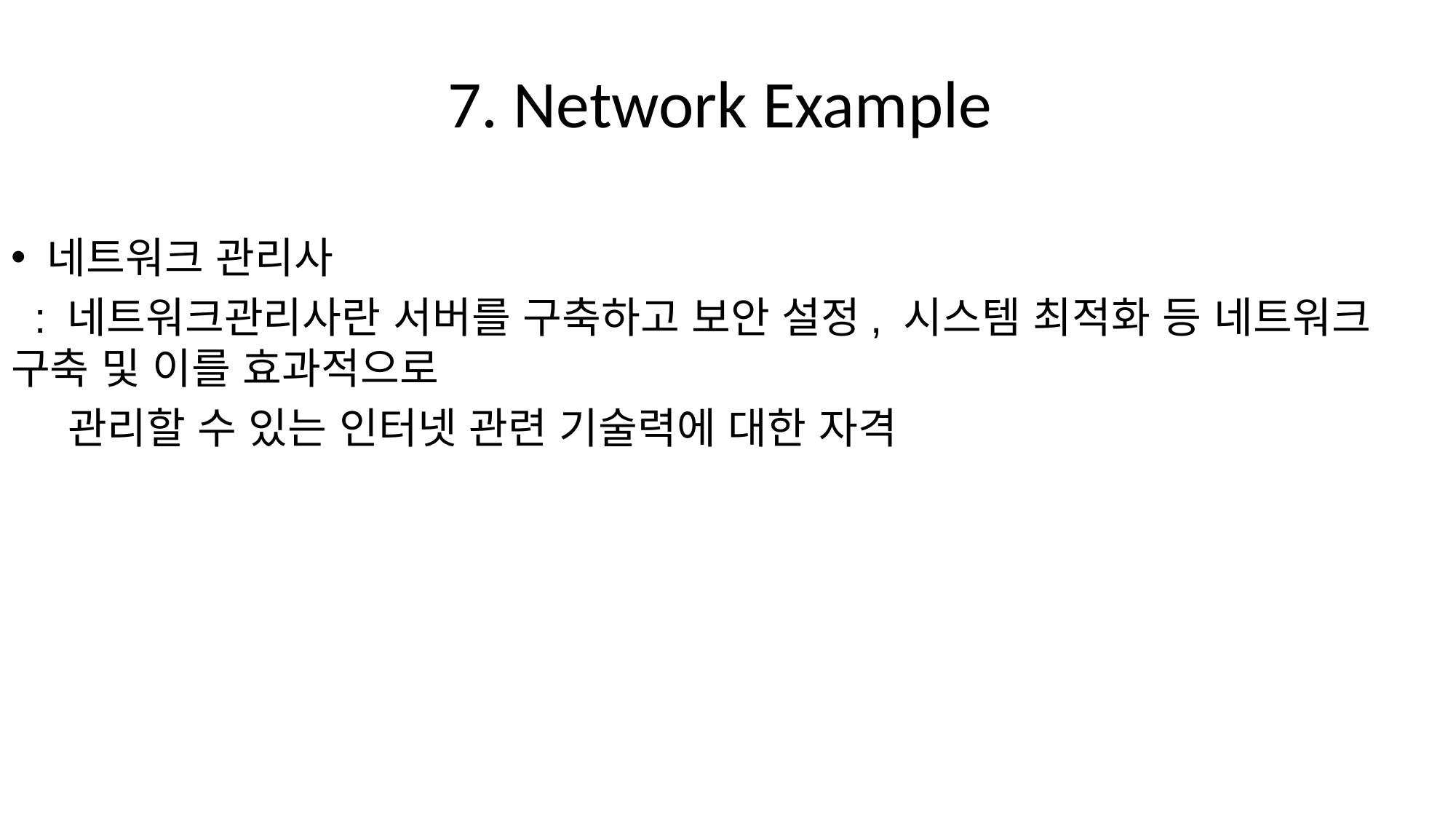

# 7. Network Example
네트워크 관리사
  : 네트워크관리사란 서버를 구축하고 보안 설정, 시스템 최적화 등 네트워크 구축 및 이를 효과적으로
    관리할 수 있는 인터넷 관련 기술력에 대한 자격